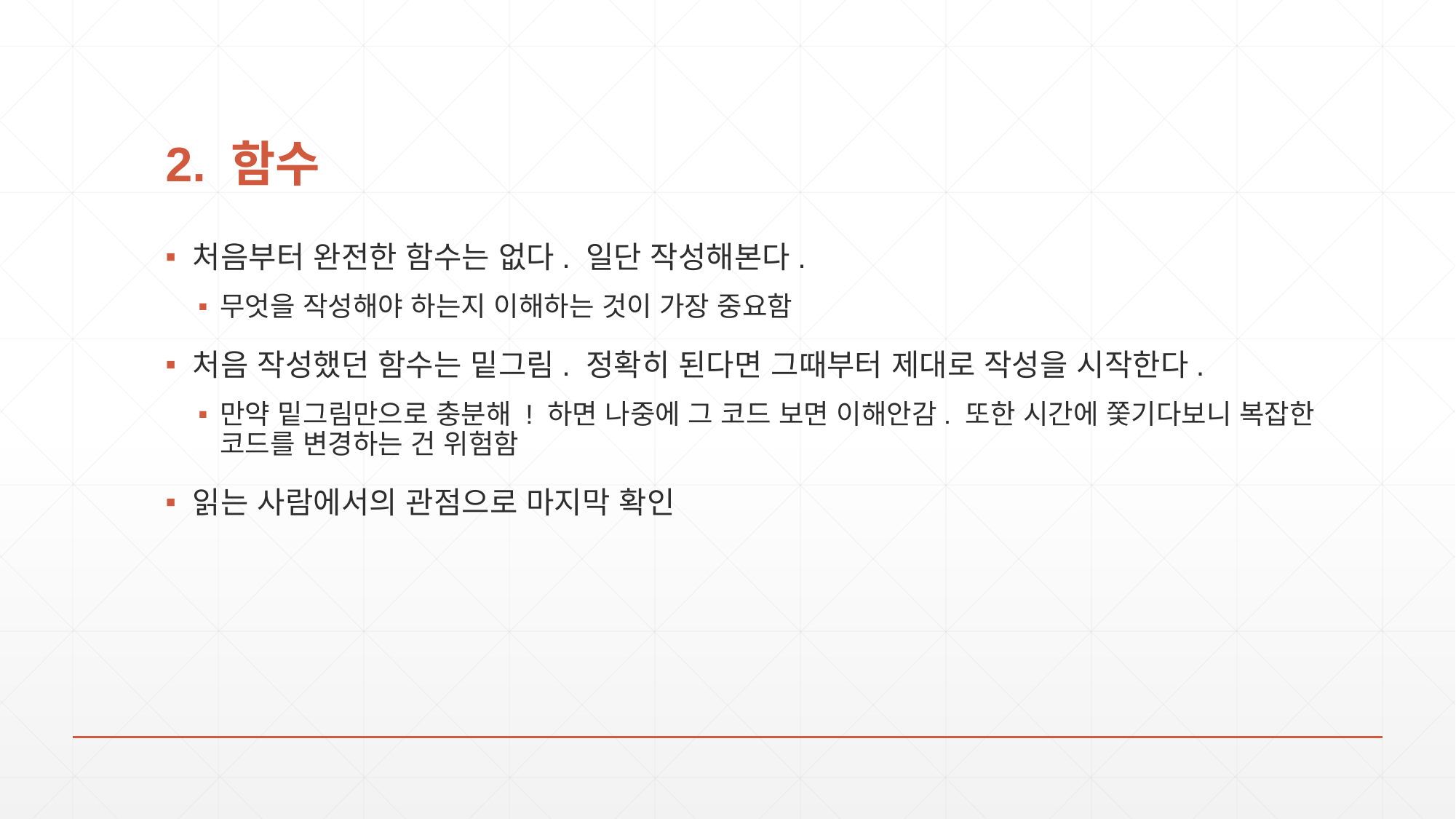

# 2. 함수
처음부터 완전한 함수는 없다. 일단 작성해본다.
무엇을 작성해야 하는지 이해하는 것이 가장 중요함
처음 작성했던 함수는 밑그림. 정확히 된다면 그때부터 제대로 작성을 시작한다.
만약 밑그림만으로 충분해 ! 하면 나중에 그 코드 보면 이해안감. 또한 시간에 쫓기다보니 복잡한 코드를 변경하는 건 위험함
읽는 사람에서의 관점으로 마지막 확인